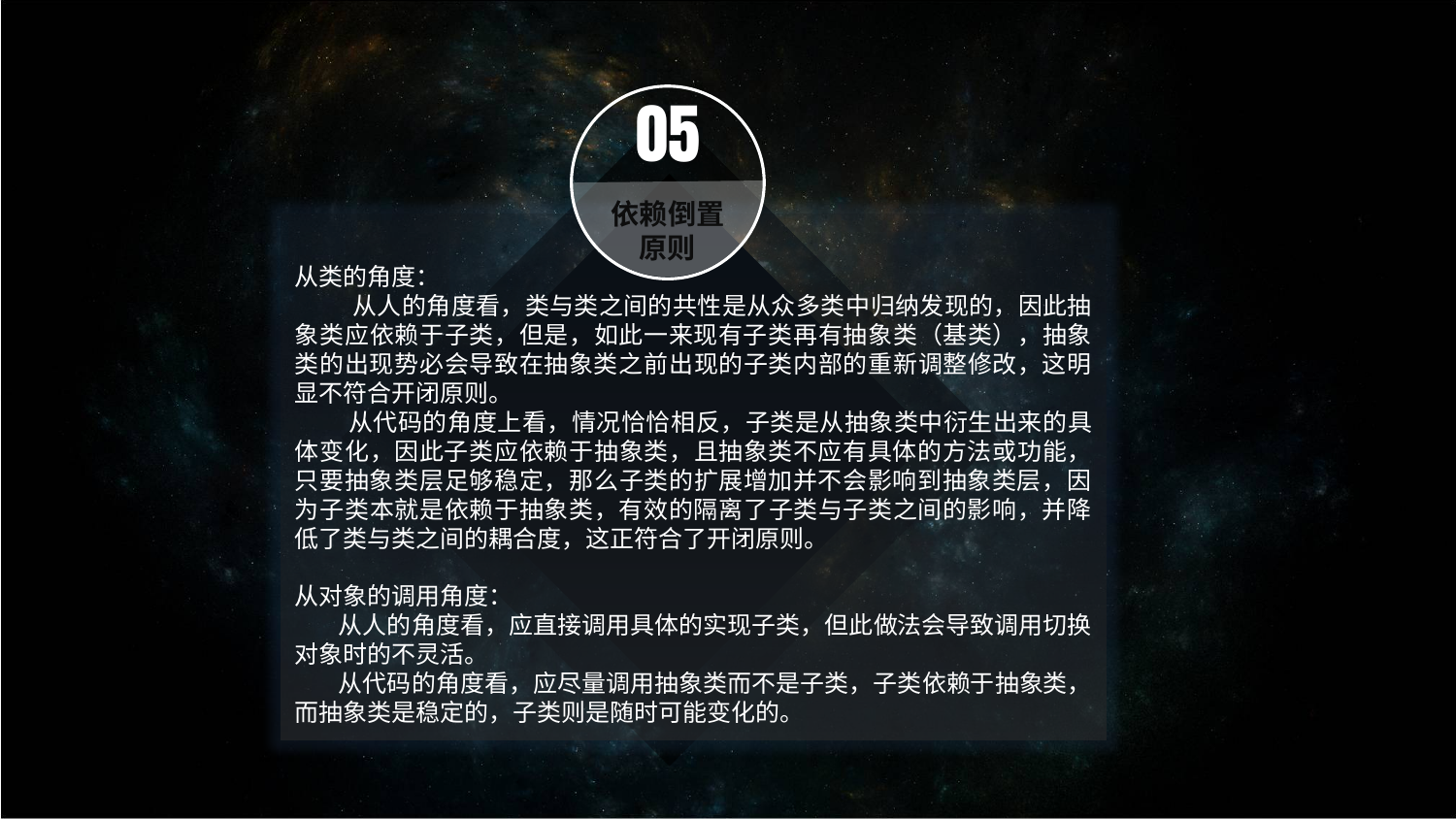

05

依赖倒置原则

从类的角度：
         从人的角度看，类与类之间的共性是从众多类中归纳发现的，因此抽象类应依赖于子类，但是，如此一来现有子类再有抽象类（基类），抽象类的出现势必会导致在抽象类之前出现的子类内部的重新调整修改，这明显不符合开闭原则。
        从代码的角度上看，情况恰恰相反，子类是从抽象类中衍生出来的具体变化，因此子类应依赖于抽象类，且抽象类不应有具体的方法或功能，只要抽象类层足够稳定，那么子类的扩展增加并不会影响到抽象类层，因为子类本就是依赖于抽象类，有效的隔离了子类与子类之间的影响，并降低了类与类之间的耦合度，这正符合了开闭原则。

从对象的调用角度：
       从人的角度看，应直接调用具体的实现子类，但此做法会导致调用切换对象时的不灵活。
       从代码的角度看，应尽量调用抽象类而不是子类，子类依赖于抽象类，而抽象类是稳定的，子类则是随时可能变化的。